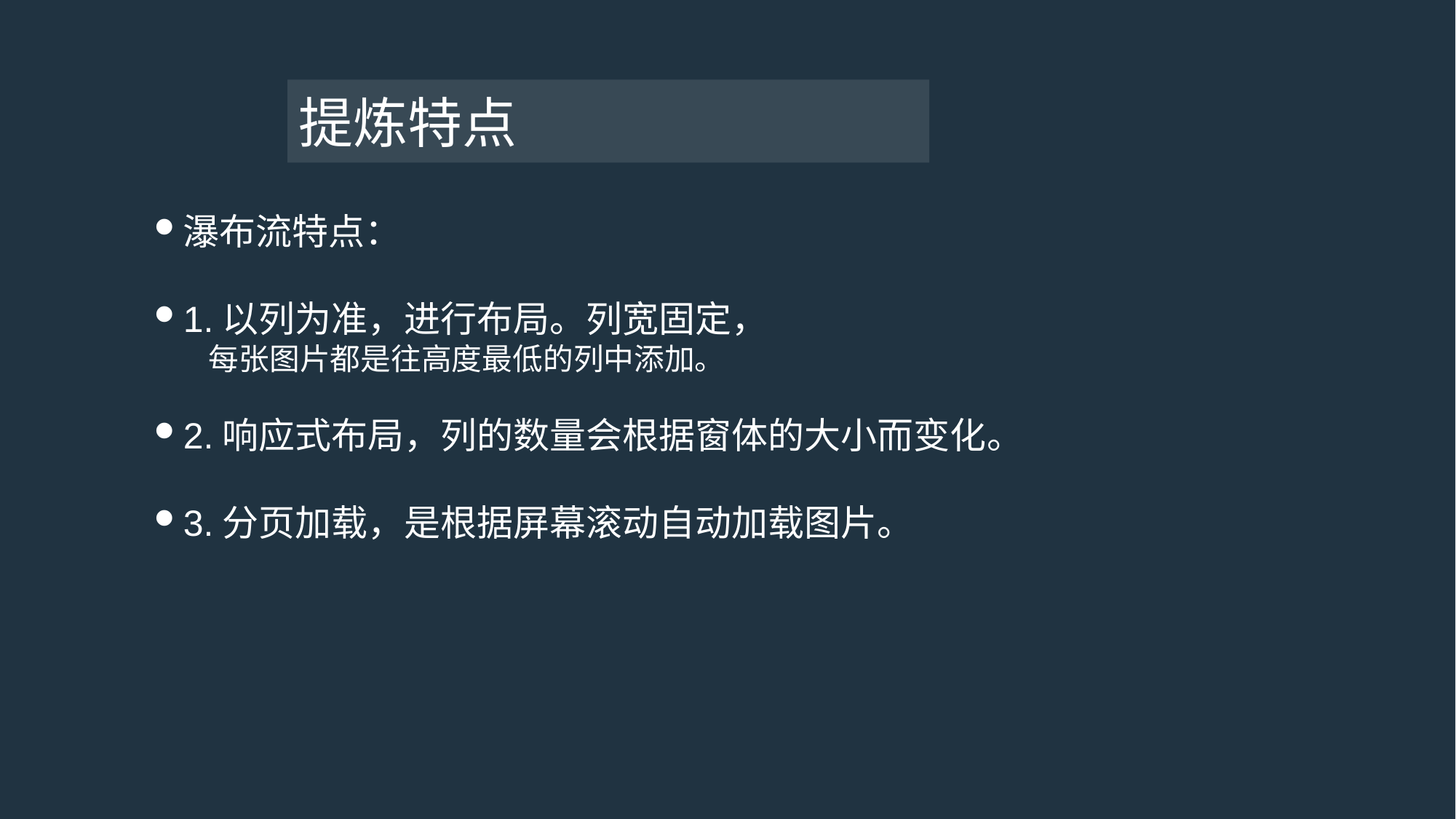

# 提炼特点
瀑布流特点：

1.以列为准，进行布局。列宽固定，
每张图片都是往高度最低的列中添加。

2.响应式布局，列的数量会根据窗体的大小而变化。

3.分页加载，是根据屏幕滚动自动加载图片。